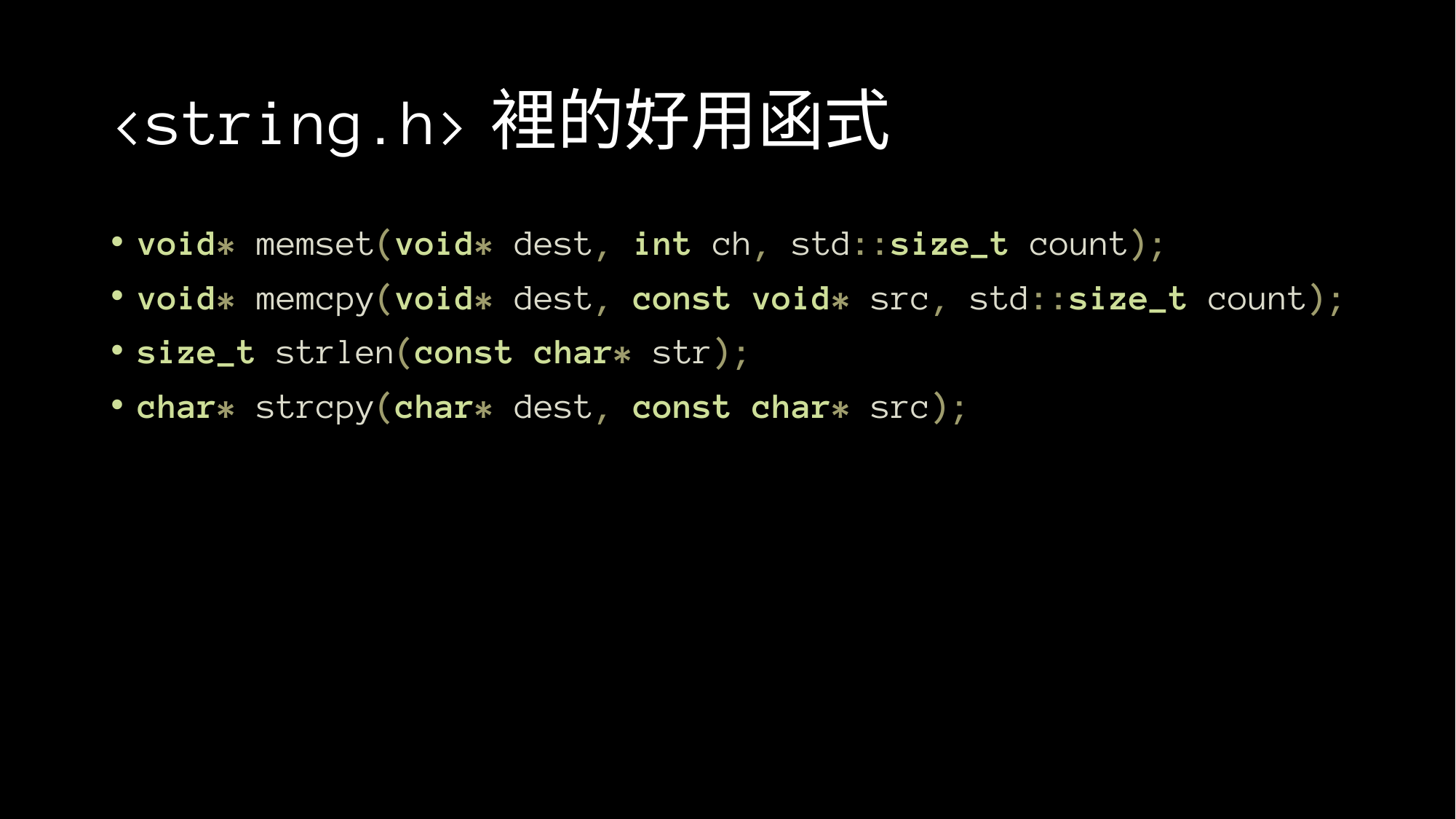

# <string.h>裡的好用函式
void* memset(void* dest, int ch, std::size_t count);
void* memcpy(void* dest, const void* src, std::size_t count);
size_t strlen(const char* str);
char* strcpy(char* dest, const char* src);